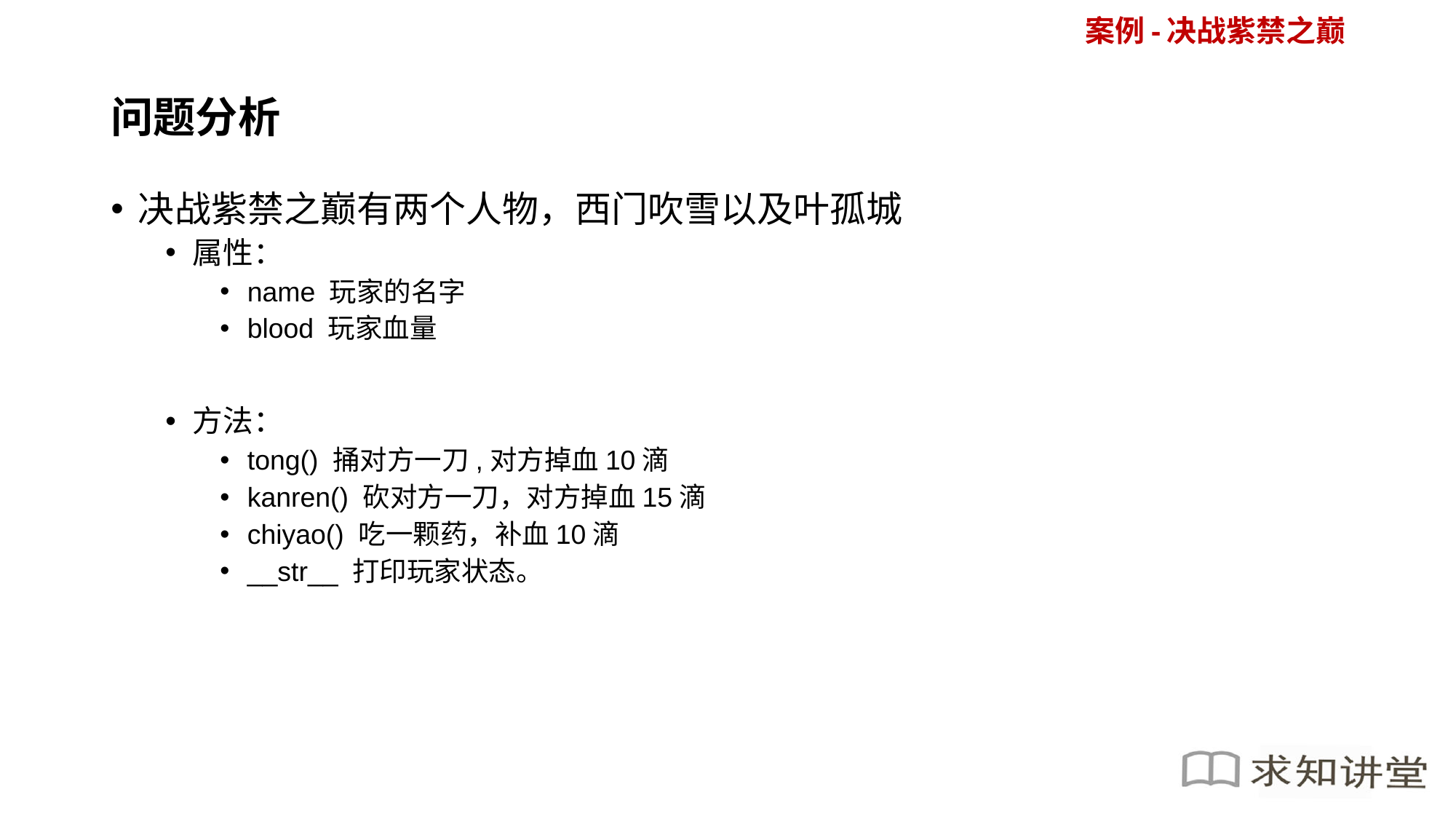

案例-决战紫禁之巅
# 问题分析
决战紫禁之巅有两个人物，西门吹雪以及叶孤城
属性：
name 玩家的名字
blood 玩家血量

方法：
tong() 捅对方一刀,对方掉血10滴
kanren() 砍对方一刀，对方掉血15滴
chiyao() 吃一颗药，补血10滴
__str__ 打印玩家状态。